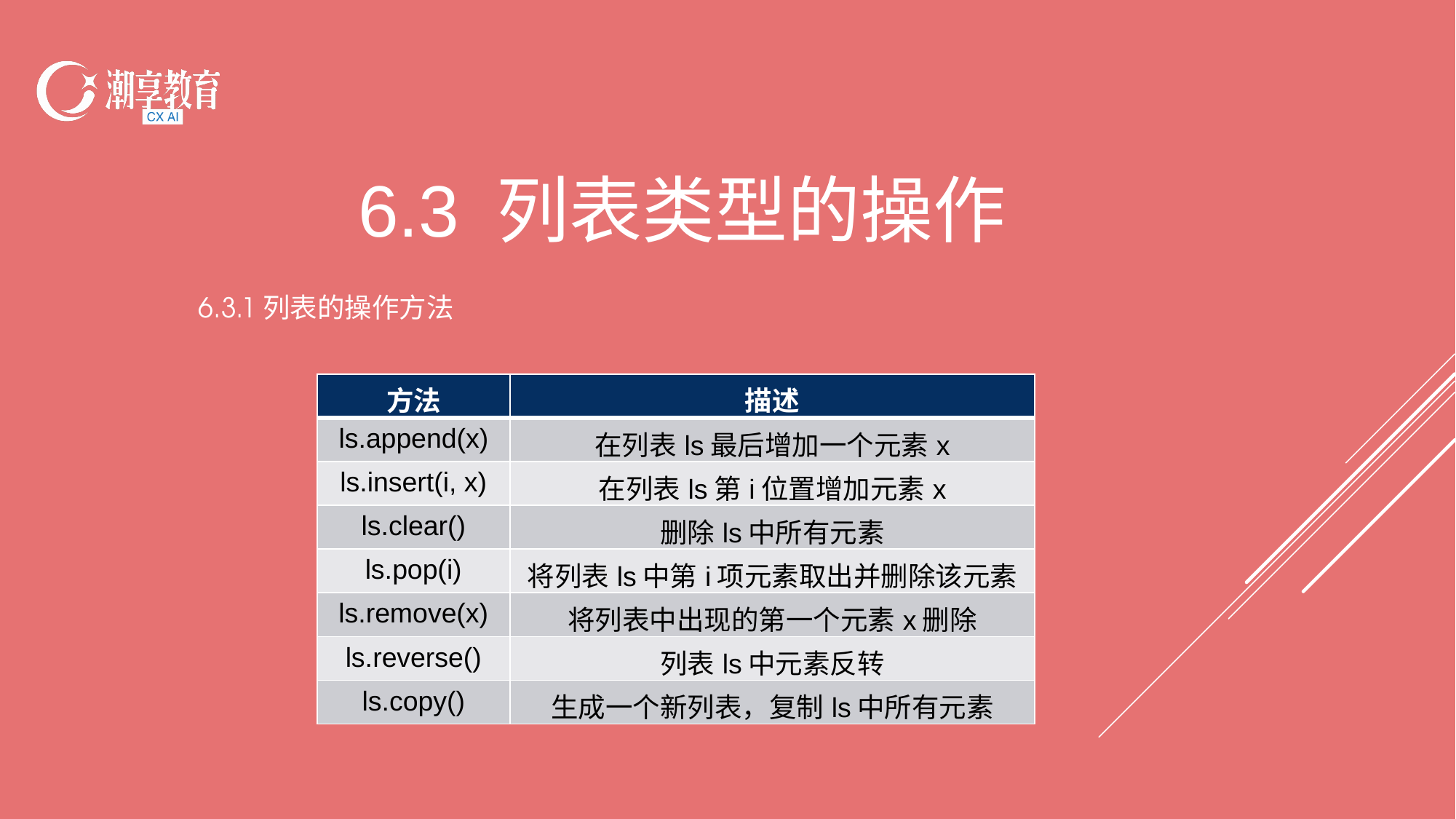

6.3 列表类型的操作
6.3.1列表的操作方法
| 方法 | 描述 |
| --- | --- |
| ls.append(x) | 在列表ls最后增加一个元素x |
| ls.insert(i, x) | 在列表ls第i位置增加元素x |
| ls.clear() | 删除ls中所有元素 |
| ls.pop(i) | 将列表ls中第i项元素取出并删除该元素 |
| ls.remove(x) | 将列表中出现的第一个元素x删除 |
| ls.reverse() | 列表ls中元素反转 |
| ls.copy() | 生成一个新列表，复制ls中所有元素 |